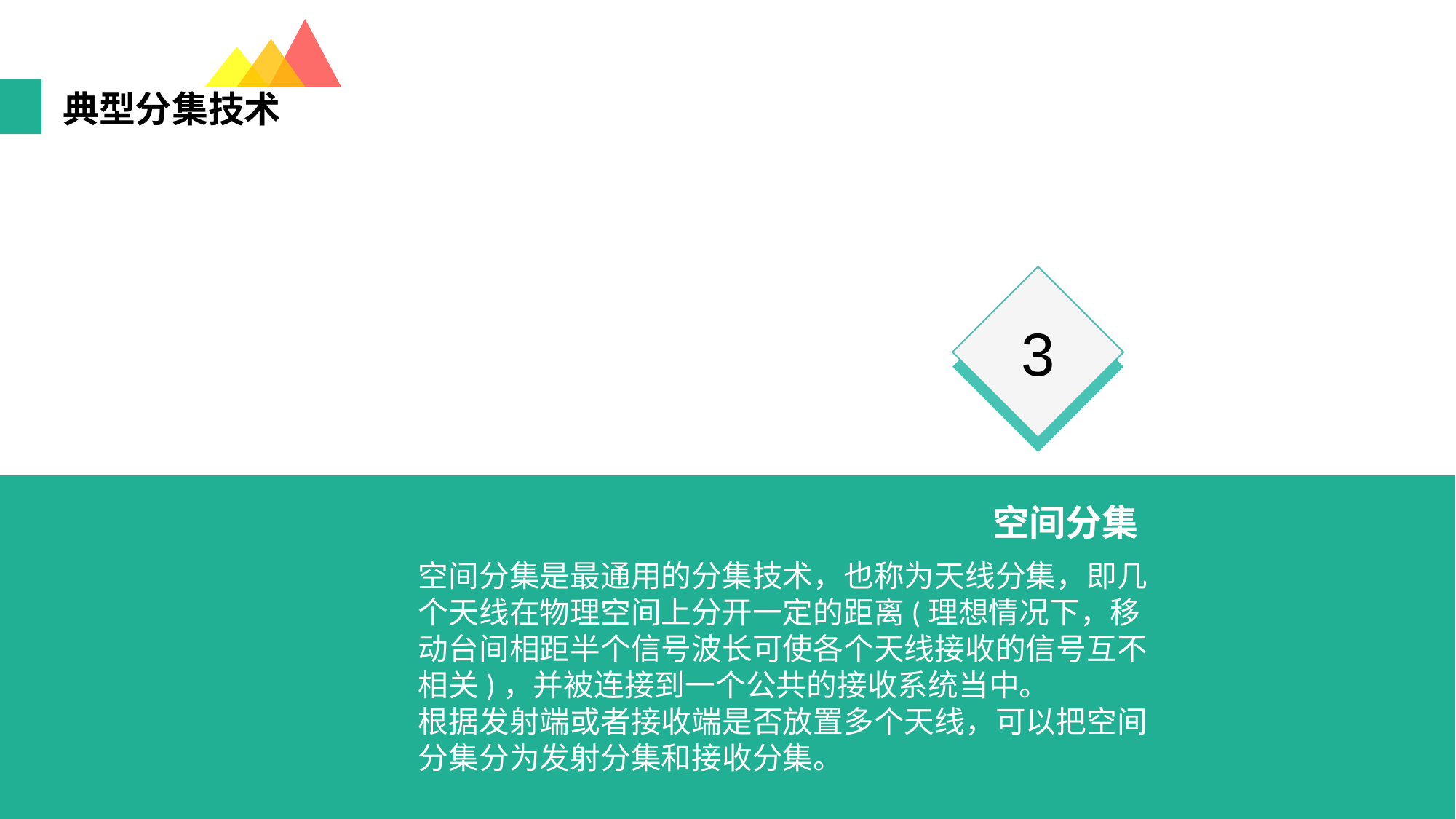

# 典型分集技术
3

空间分集
空间分集是最通用的分集技术，也称为天线分集，即几个天线在物理空间上分开一定的距离(理想情况下，移动台间相距半个信号波长可使各个天线接收的信号互不相关)，并被连接到一个公共的接收系统当中。
根据发射端或者接收端是否放置多个天线，可以把空间分集分为发射分集和接收分集。